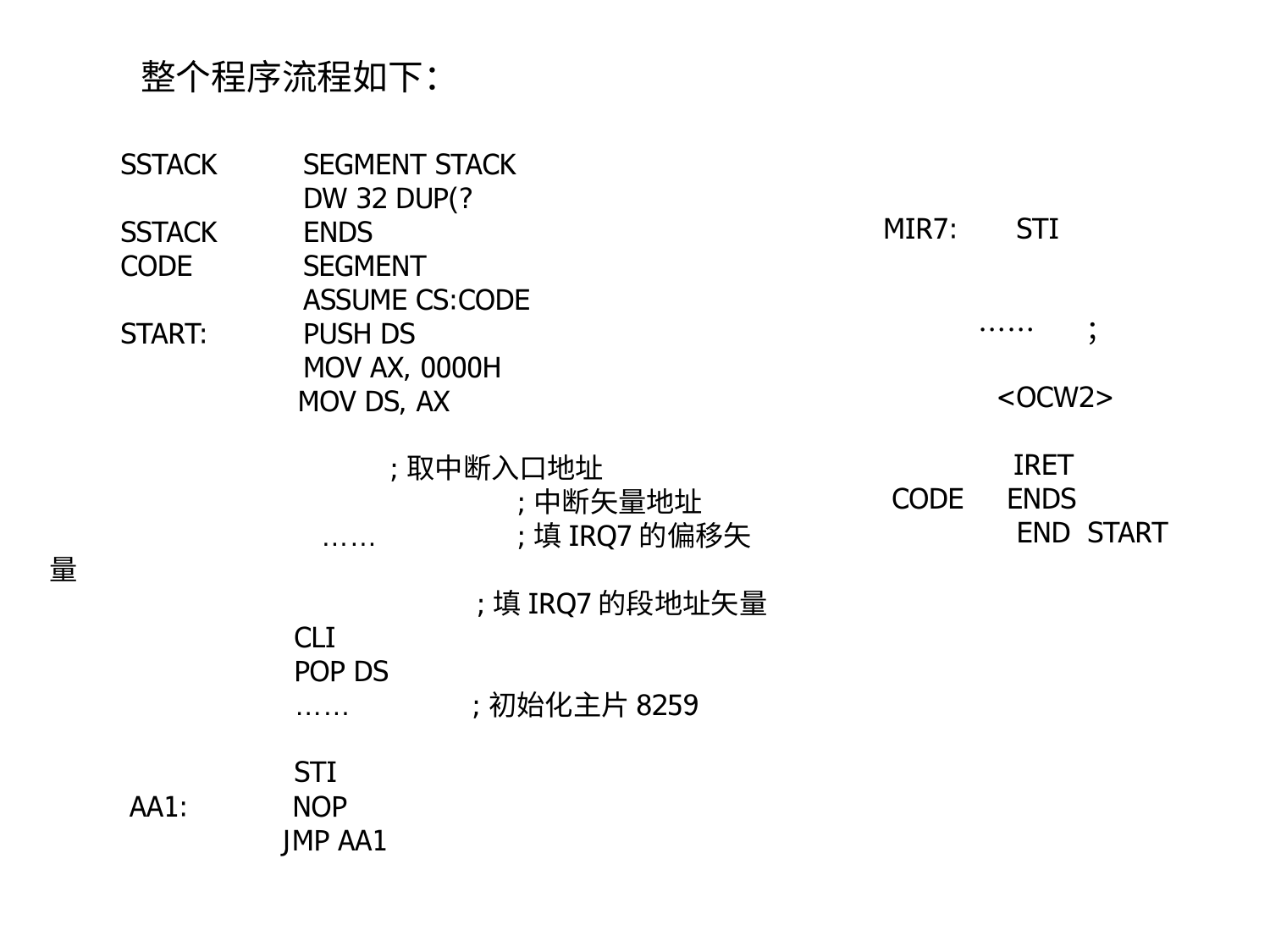

# 整个程序流程如下：
SSTACK	SEGMENT STACK
		DW 32 DUP(?
SSTACK	ENDS
CODE   	SEGMENT
	   	ASSUME CS:CODE
START: 	PUSH DS
		MOV AX, 0000H
	              MOV DS, AX	             	                                                                                			          ;取中断入口地址
			          ;中断矢量地址
		  ……	          ;填IRQ7的偏移矢量
                                         ;填IRQ7的段地址矢量
                    CLI
                    POP DS
                    ……              ;初始化主片8259

                    STI
 AA1:            NOP
	            JMP AA1
MIR7:	     STI

               ……       ；

             <OCW2>

               IRET
 CODE     ENDS
	     END  START